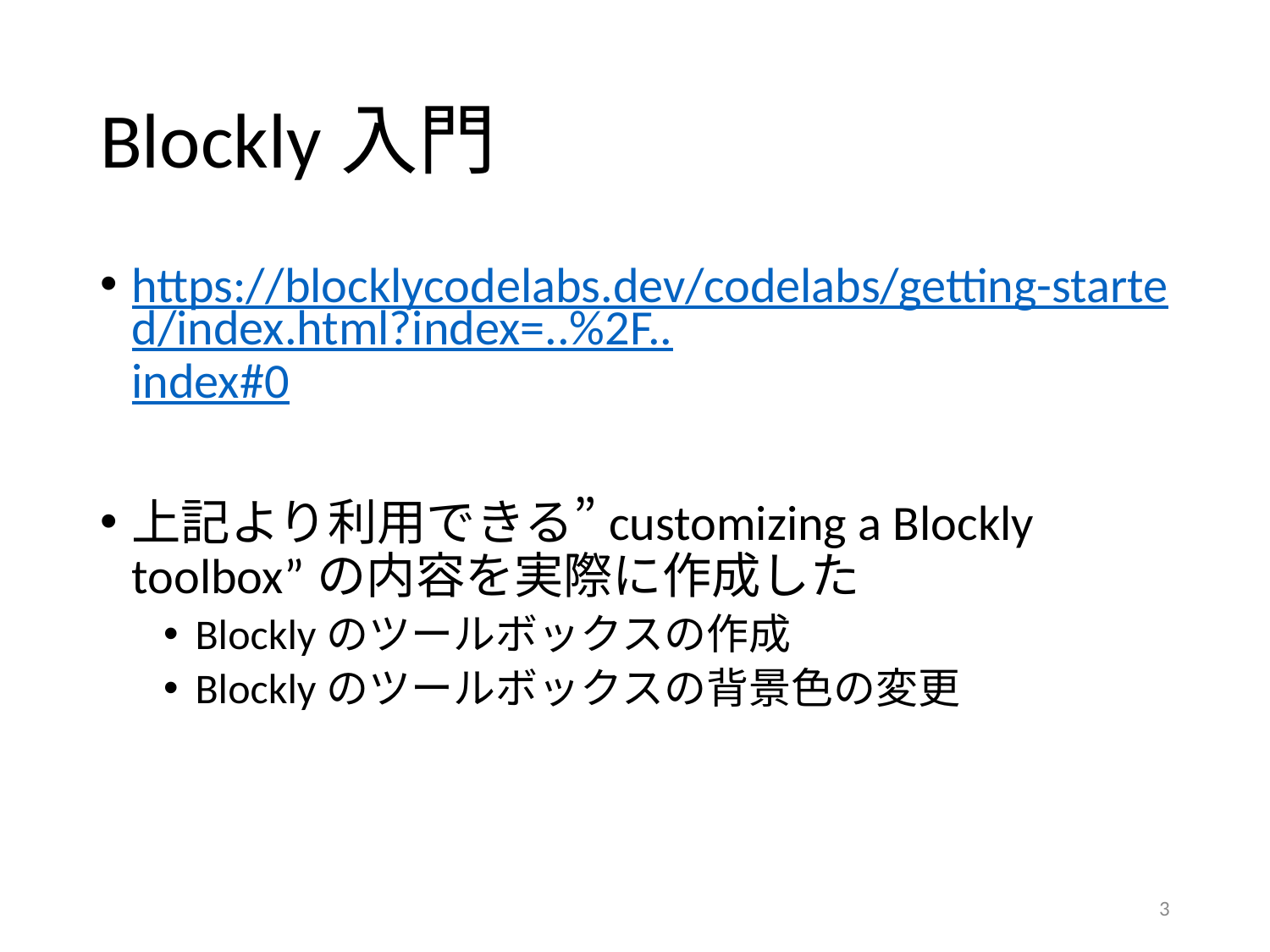

# Blockly入門
https://blocklycodelabs.dev/codelabs/getting-started/index.html?index=..%2F..index#0

上記より利用できる”customizing a Blockly toolbox”の内容を実際に作成した
Blocklyのツールボックスの作成
Blocklyのツールボックスの背景色の変更
3